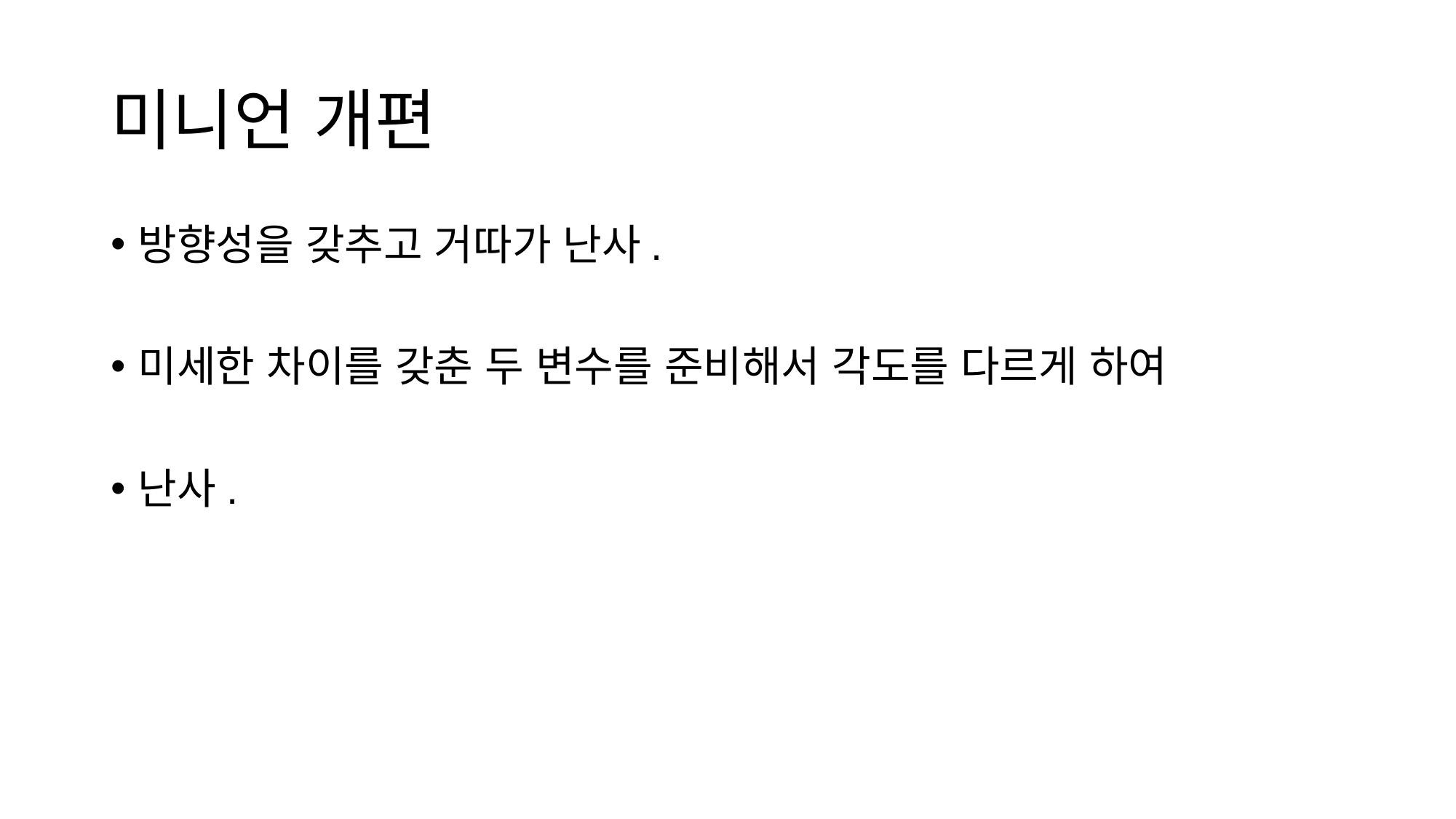

# 미니언 개편
방향성을 갖추고 거따가 난사.

미세한 차이를 갖춘 두 변수를 준비해서 각도를 다르게 하여

난사.